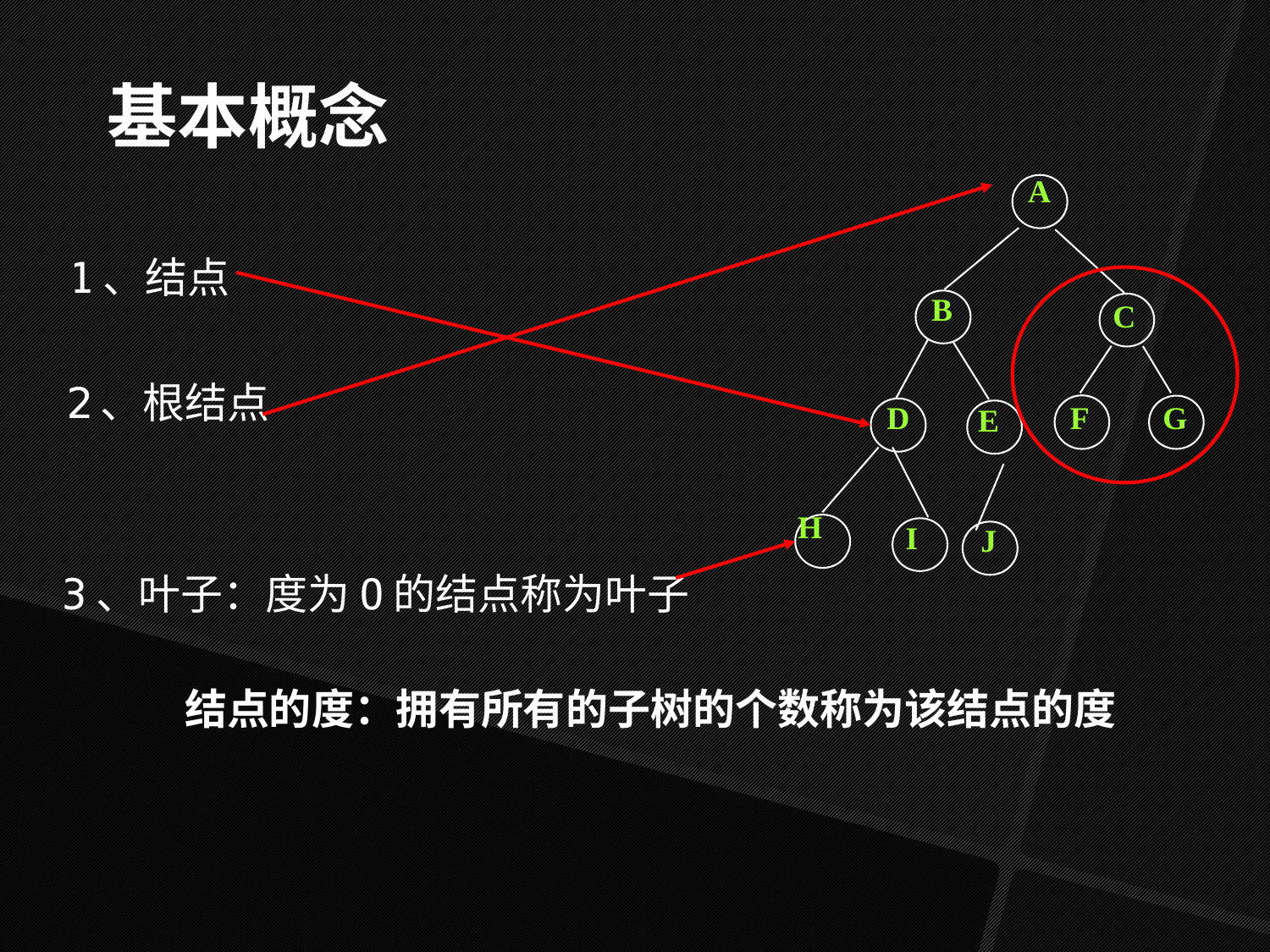

基本概念
A

B
C

D
F
G
E

H
I
J

1、结点

2、根结点
3、叶子：度为0的结点称为叶子
结点的度：拥有所有的子树的个数称为该结点的度